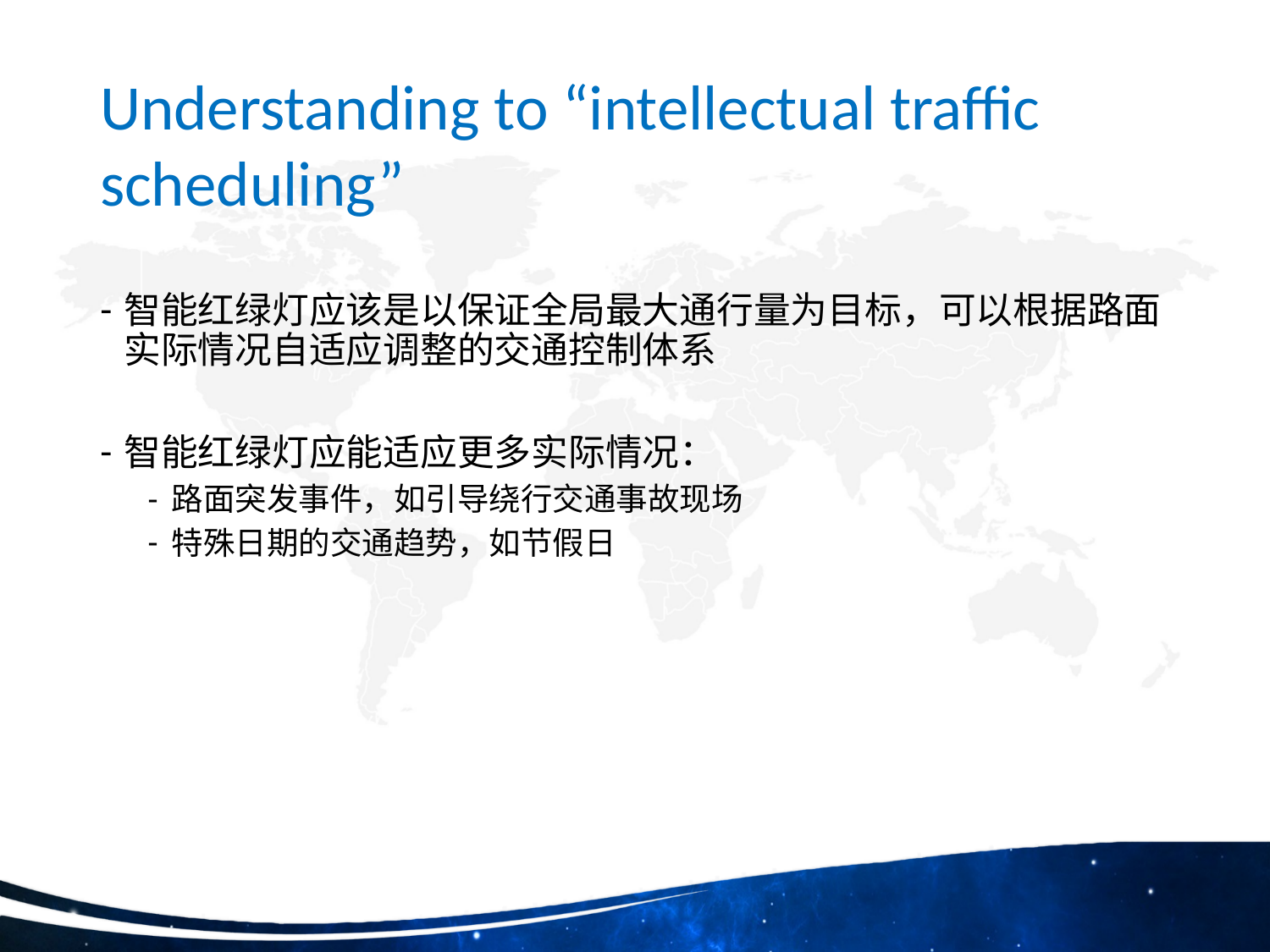

# Understanding to “intellectual traffic scheduling”
智能红绿灯应该是以保证全局最大通行量为目标，可以根据路面实际情况自适应调整的交通控制体系

智能红绿灯应能适应更多实际情况：
路面突发事件，如引导绕行交通事故现场
特殊日期的交通趋势，如节假日